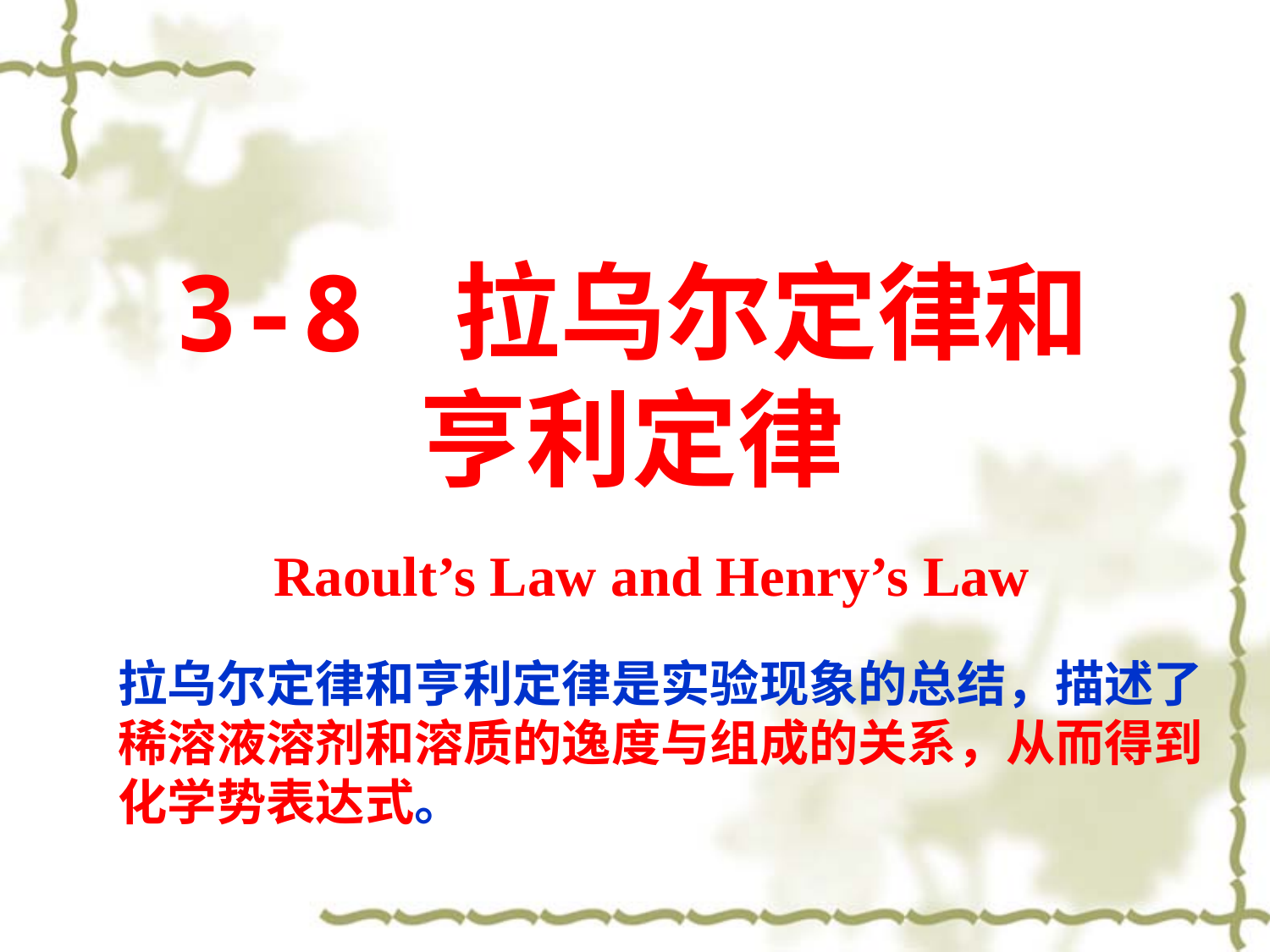

3-8 拉乌尔定律和亨利定律
Raoult’s Law and Henry’s Law
拉乌尔定律和亨利定律是实验现象的总结，描述了稀溶液溶剂和溶质的逸度与组成的关系，从而得到化学势表达式。